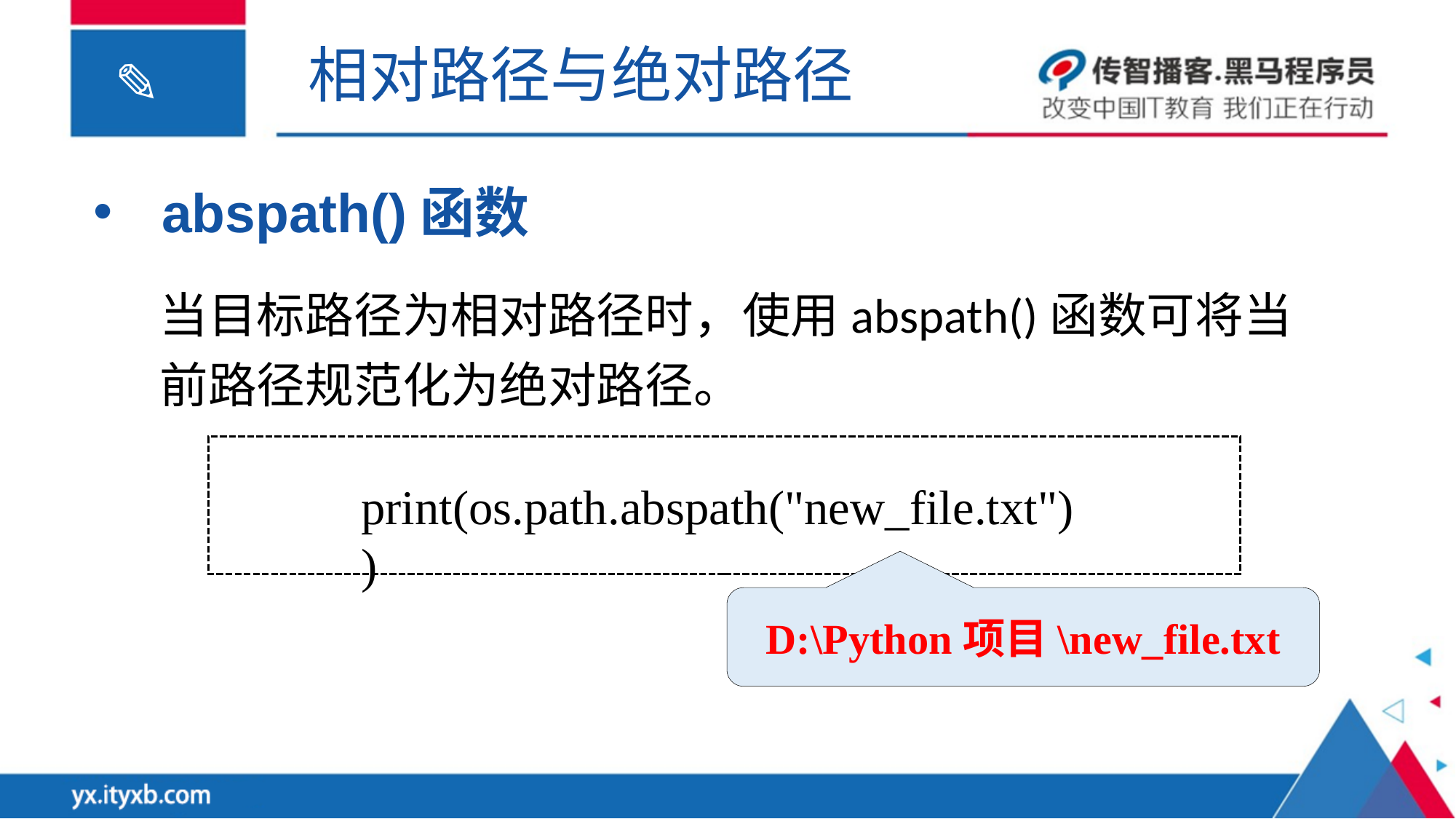

相对路径与绝对路径
abspath()函数
当目标路径为相对路径时，使用abspath()函数可将当前路径规范化为绝对路径。

print(os.path.abspath("new_file.txt"))
D:\Python项目\new_file.txt